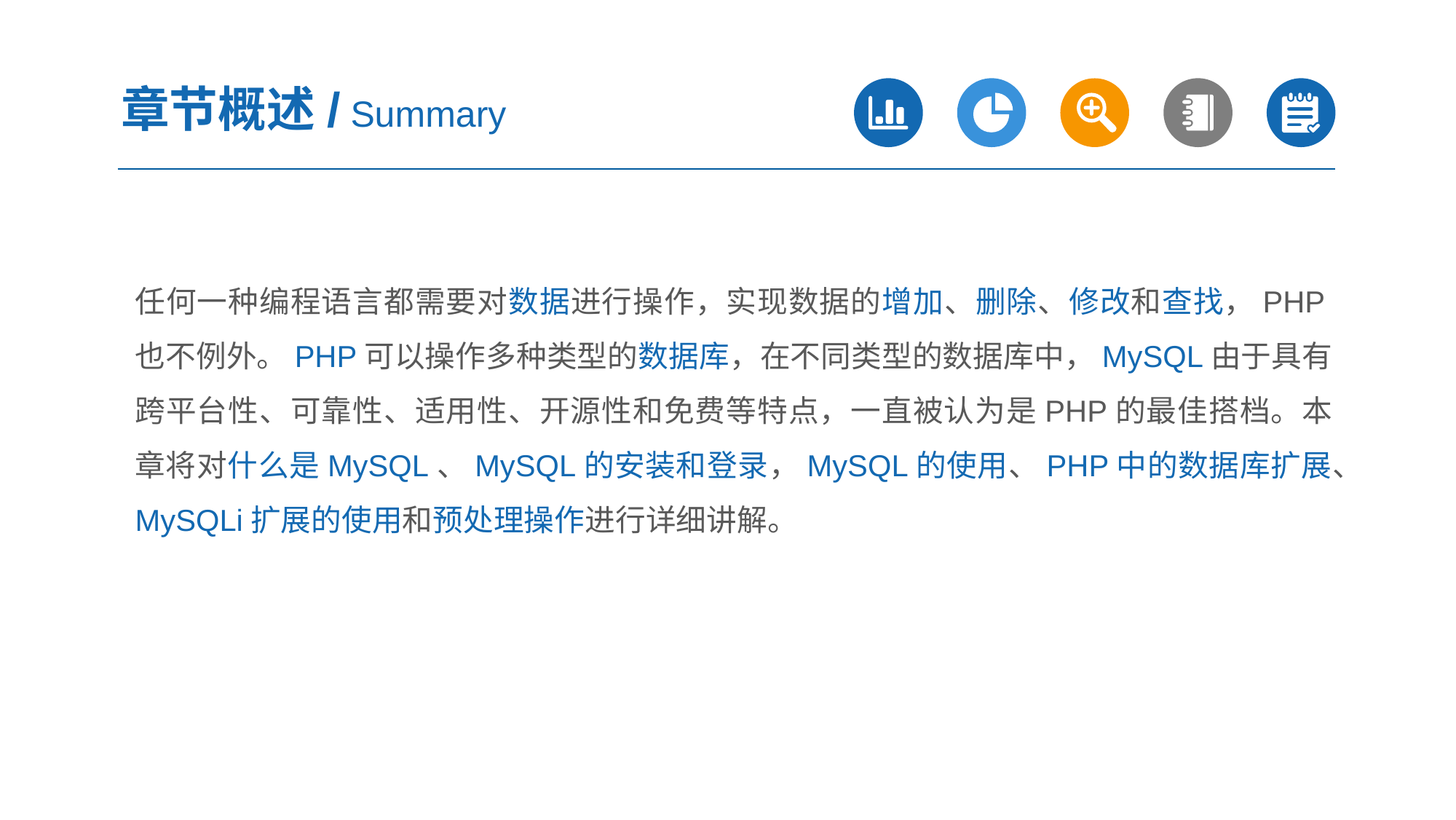

章节概述/ Summary
任何一种编程语言都需要对数据进行操作，实现数据的增加、删除、修改和查找，PHP也不例外。PHP可以操作多种类型的数据库，在不同类型的数据库中，MySQL由于具有跨平台性、可靠性、适用性、开源性和免费等特点，一直被认为是PHP的最佳搭档。本章将对什么是MySQL、MySQL的安装和登录，MySQL的使用、PHP中的数据库扩展、MySQLi扩展的使用和预处理操作进行详细讲解。